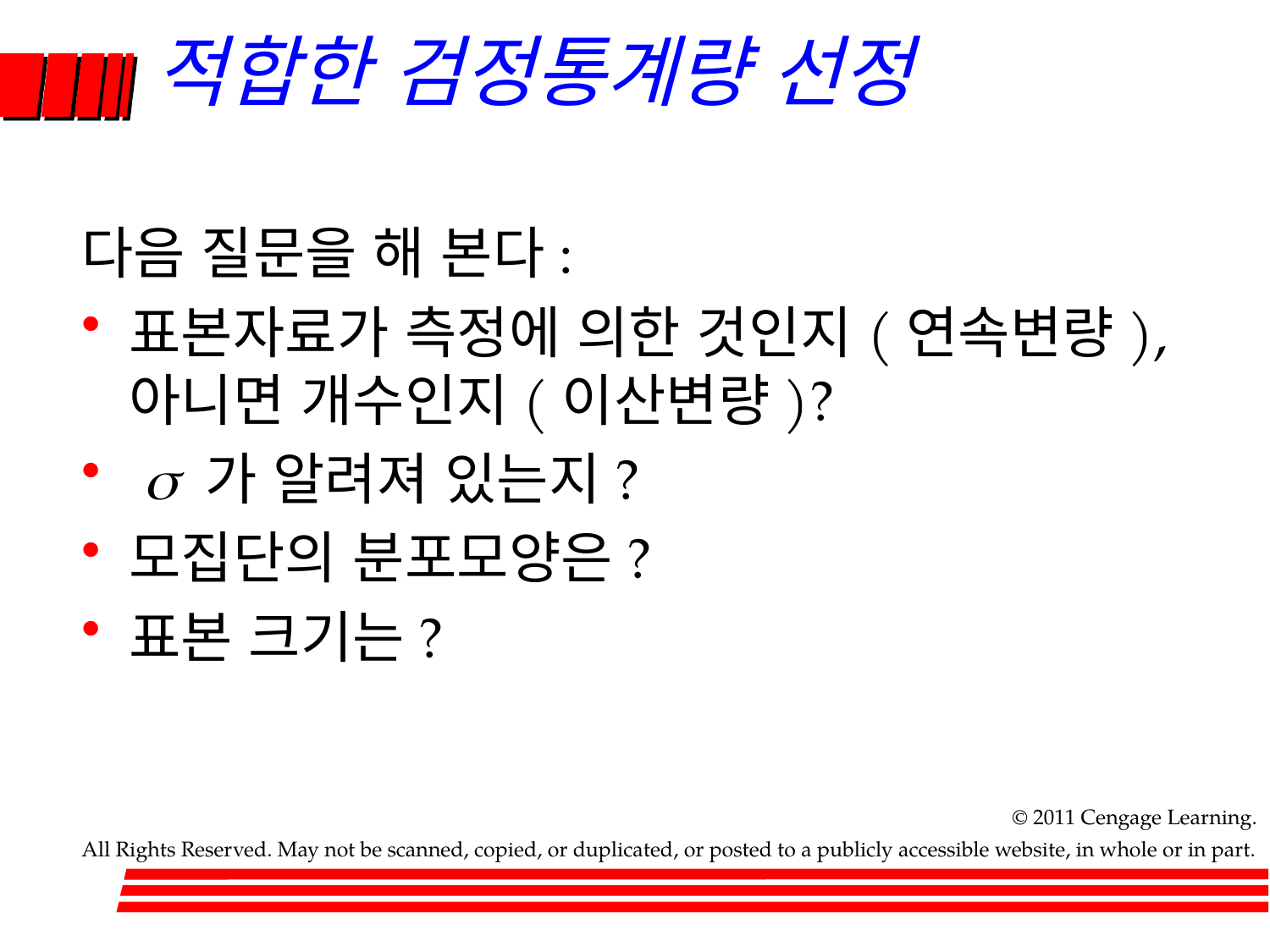

# 적합한 검정통계량 선정
다음 질문을 해 본다:
표본자료가 측정에 의한 것인지(연속변량), 아니면 개수인지(이산변량)?
 σ 가 알려져 있는지?
모집단의 분포모양은?
표본 크기는?
		           © 2011 Cengage Learning.
All Rights Reserved. May not be scanned, copied, or duplicated, or posted to a publicly accessible website, in whole or in part.